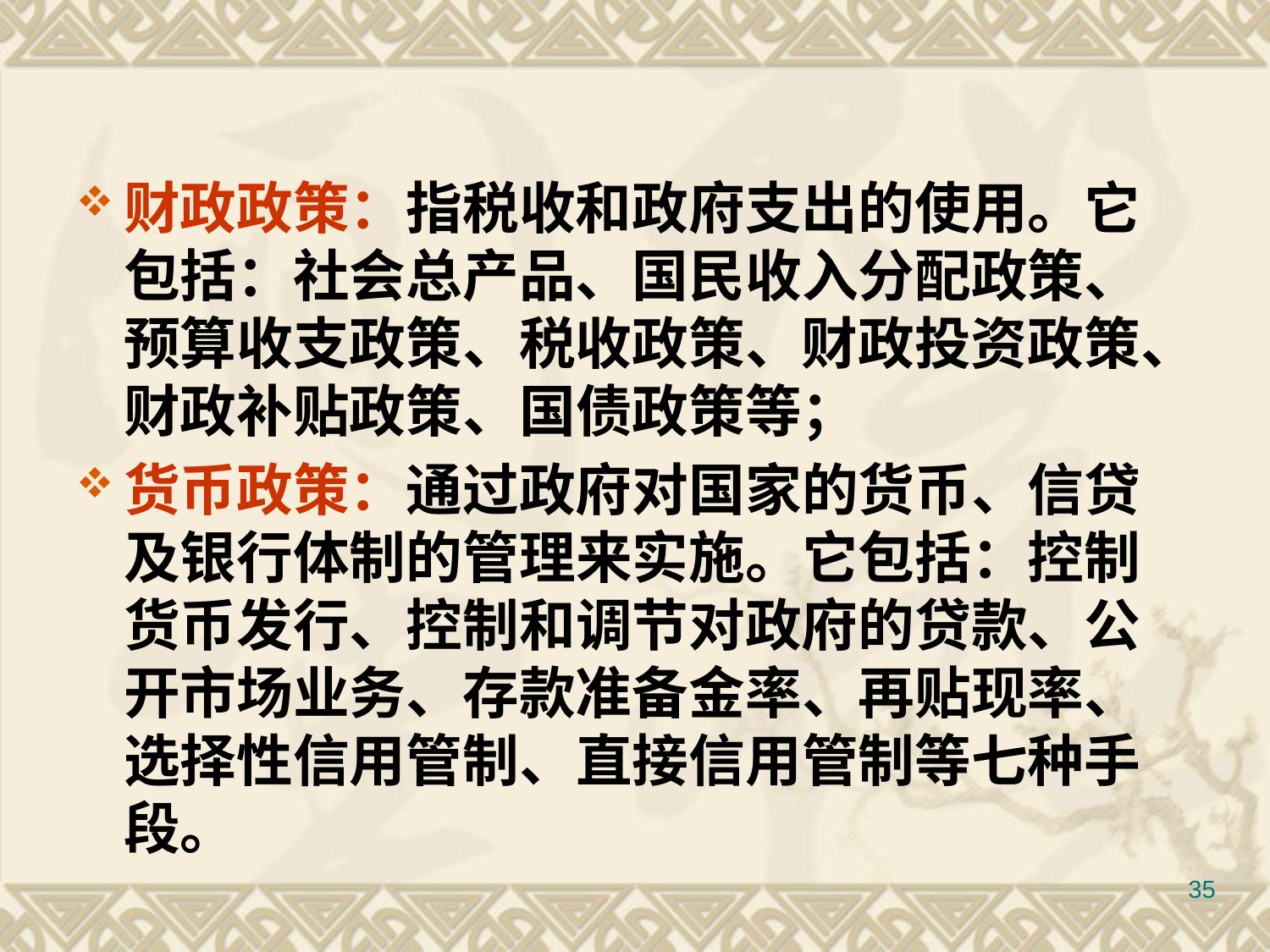

#
财政政策：指税收和政府支出的使用。它包括：社会总产品、国民收入分配政策、预算收支政策、税收政策、财政投资政策、财政补贴政策、国债政策等；
货币政策：通过政府对国家的货币、信贷及银行体制的管理来实施。它包括：控制货币发行、控制和调节对政府的贷款、公开市场业务、存款准备金率、再贴现率、选择性信用管制、直接信用管制等七种手段。
35